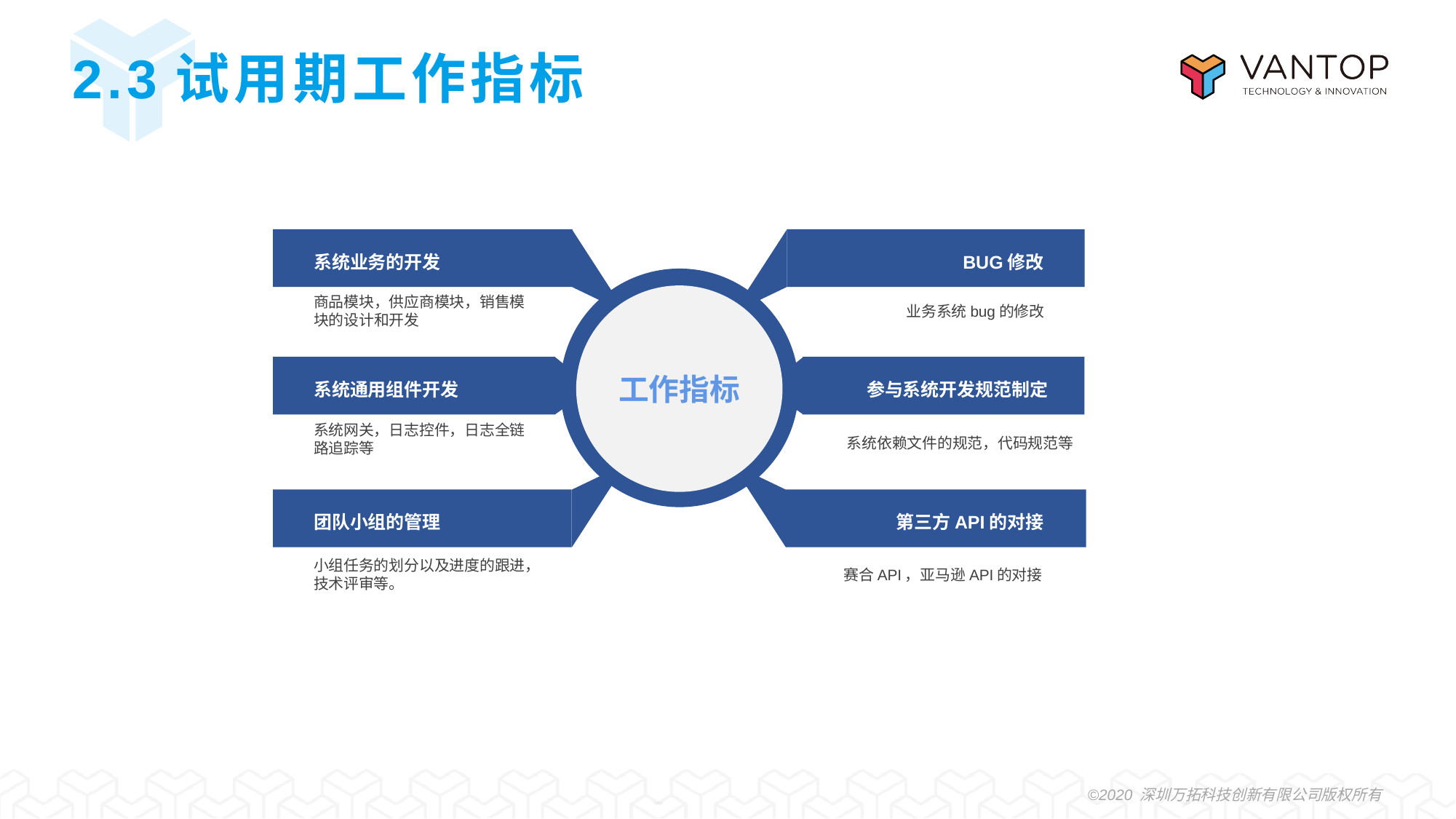

# 2.3试用期工作指标

系统业务的开发
BUG修改

工作指标
商品模块，供应商模块，销售模块的设计和开发
业务系统bug的修改

系统通用组件开发
参与系统开发规范制定
系统网关，日志控件，日志全链路追踪等
系统依赖文件的规范，代码规范等

团队小组的管理
第三方API的对接
小组任务的划分以及进度的跟进，技术评审等。
赛合API，亚马逊API的对接